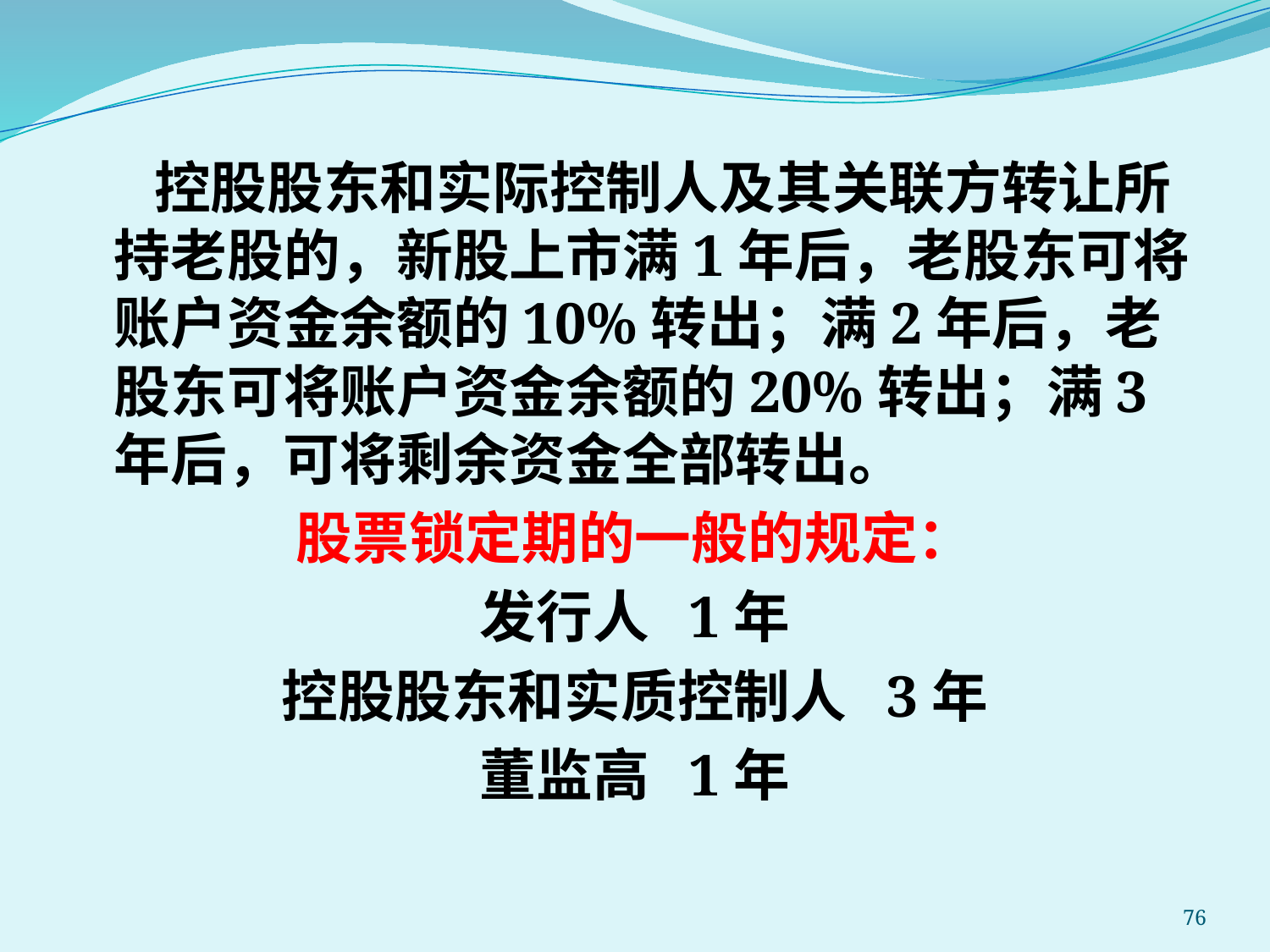

控股股东和实际控制人及其关联方转让所持老股的，新股上市满1年后，老股东可将账户资金余额的10%转出；满2年后，老股东可将账户资金余额的20%转出；满3年后，可将剩余资金全部转出。
股票锁定期的一般的规定：
发行人  1年
控股股东和实质控制人  3年
董监高  1年
76